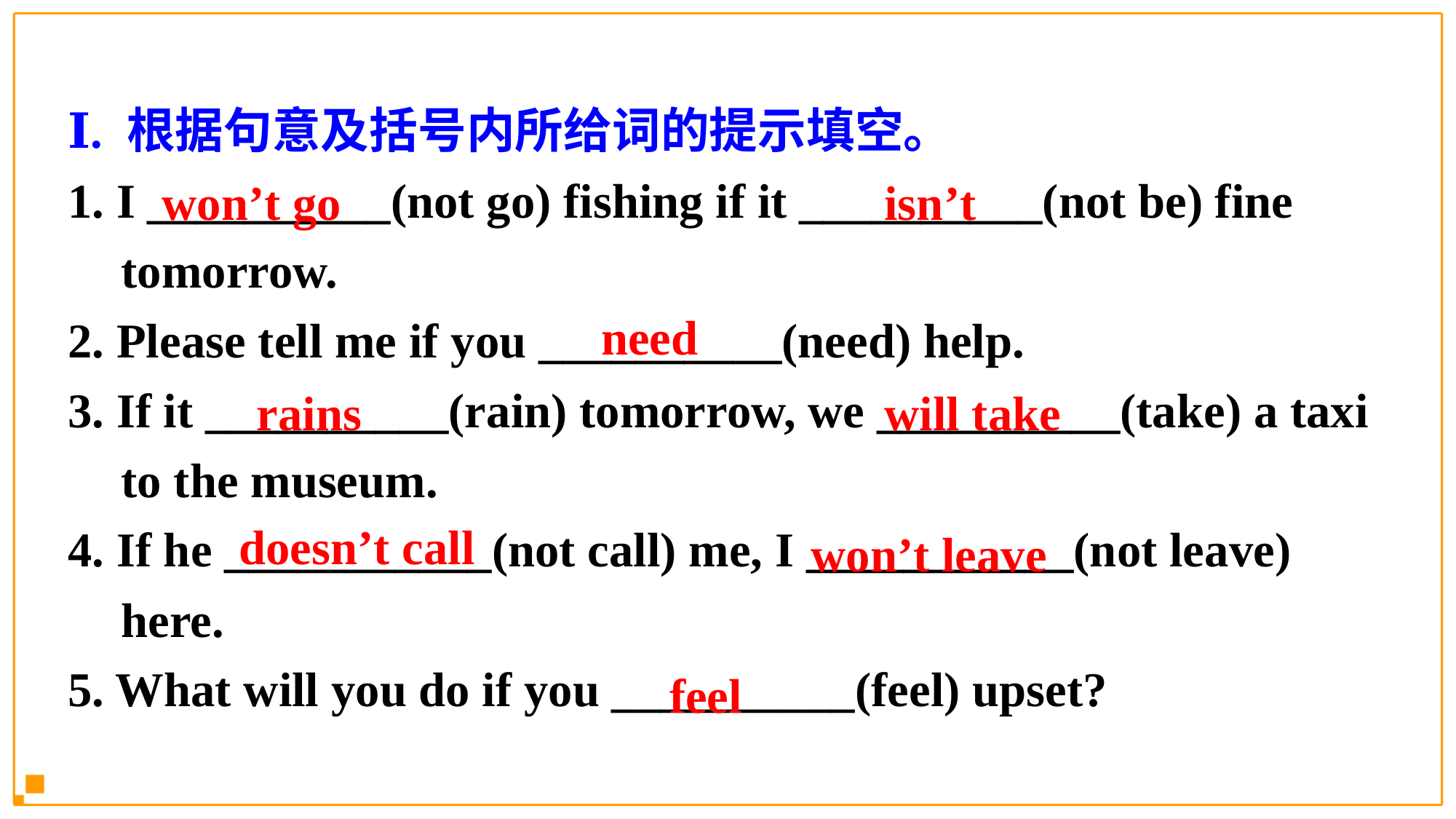

Ⅰ. 根据句意及括号内所给词的提示填空。
1. I __________(not go) fishing if it __________(not be) fine tomorrow.
2. Please tell me if you __________(need) help.
3. If it __________(rain) tomorrow, we __________(take) a taxi to the museum.
4. If he ___________(not call) me, I ___________(not leave) here.
5. What will you do if you __________(feel) upset?
won’t go
isn’t
need
rains
will take
doesn’t call
won’t leave
feel